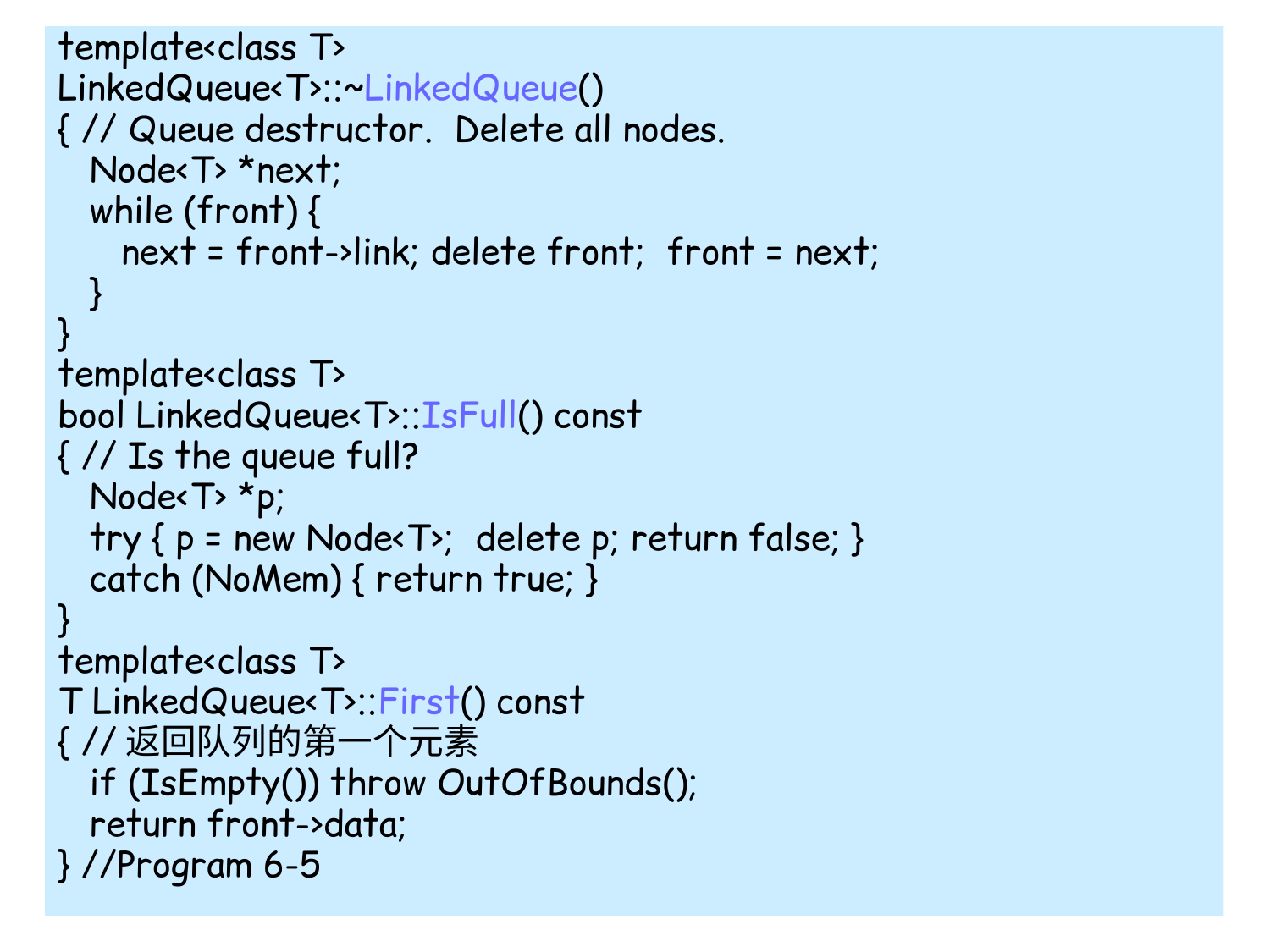

template<class T>
LinkedQueue<T>::~LinkedQueue()
{ // Queue destructor.  Delete all nodes.
   Node<T> *next;
   while (front) {
      next = front->link; delete front;  front = next;
   }
}
template<class T>
bool LinkedQueue<T>::IsFull() const
{ // Is the queue full?
   Node<T> *p;
   try { p = new Node<T>;  delete p; return false; }
   catch (NoMem) { return true; }
}
template<class T>
T LinkedQueue<T>::First() const
{ //返回队列的第一个元素
   if (IsEmpty()) throw OutOfBounds();
   return front->data;
} //Program 6-5
# 6.3 Linked Representation

17